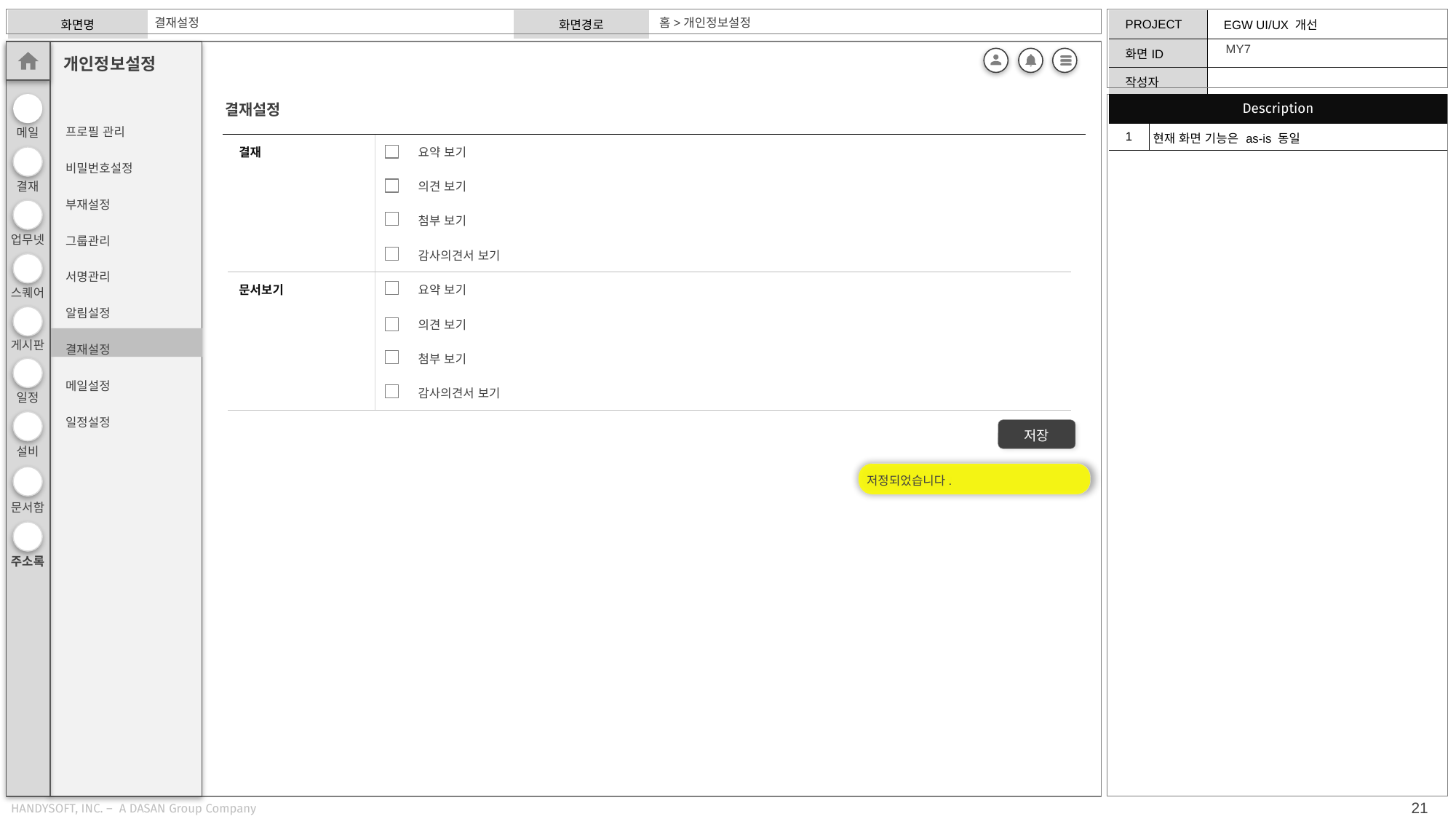

결재설정
홈>개인정보설정
MY7
| Description |  |
| --- | --- |
| 1 | 현재 화면 기능은 as-is 동일 |
프로필 관리
비밀번호설정
부재설정
그룹관리
서명관리
알림설정
결재설정
메일설정
일정설정
결재설정
| 결재 | 요약 보기 |
| --- | --- |
|  | 의견 보기 |
|  | 첨부 보기 |
|  | 감사의견서 보기 |
| 문서보기 | 요약 보기 |
|  | 의견 보기 |
|  | 첨부 보기 |
|  | 감사의견서 보기 |

저장
저정되었습니다.